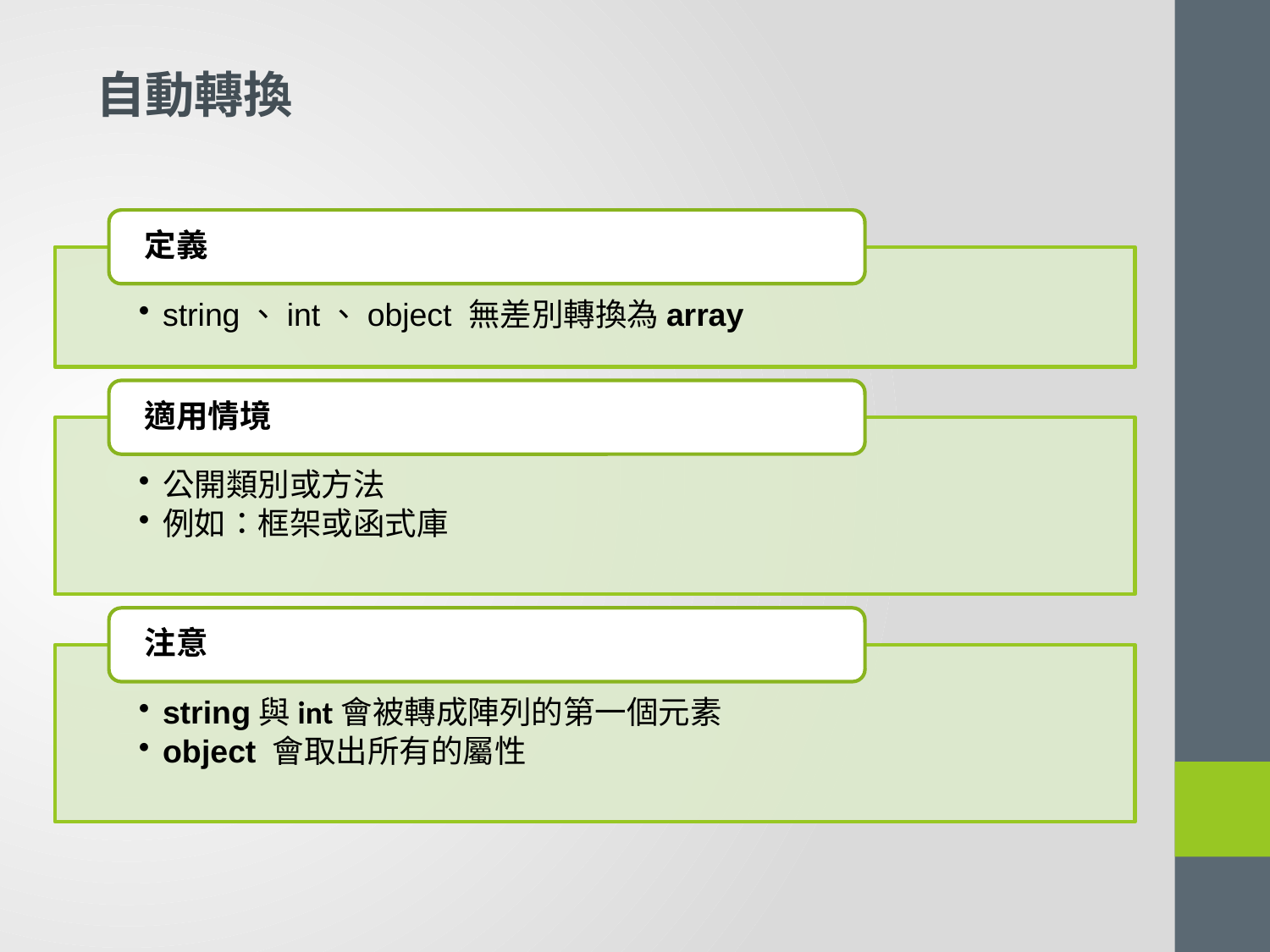

自動轉換
string、int、object 無差別轉換為array
定義
公開類別或方法
例如：框架或函式庫
適用情境
string與int會被轉成陣列的第一個元素
object 會取出所有的屬性
注意